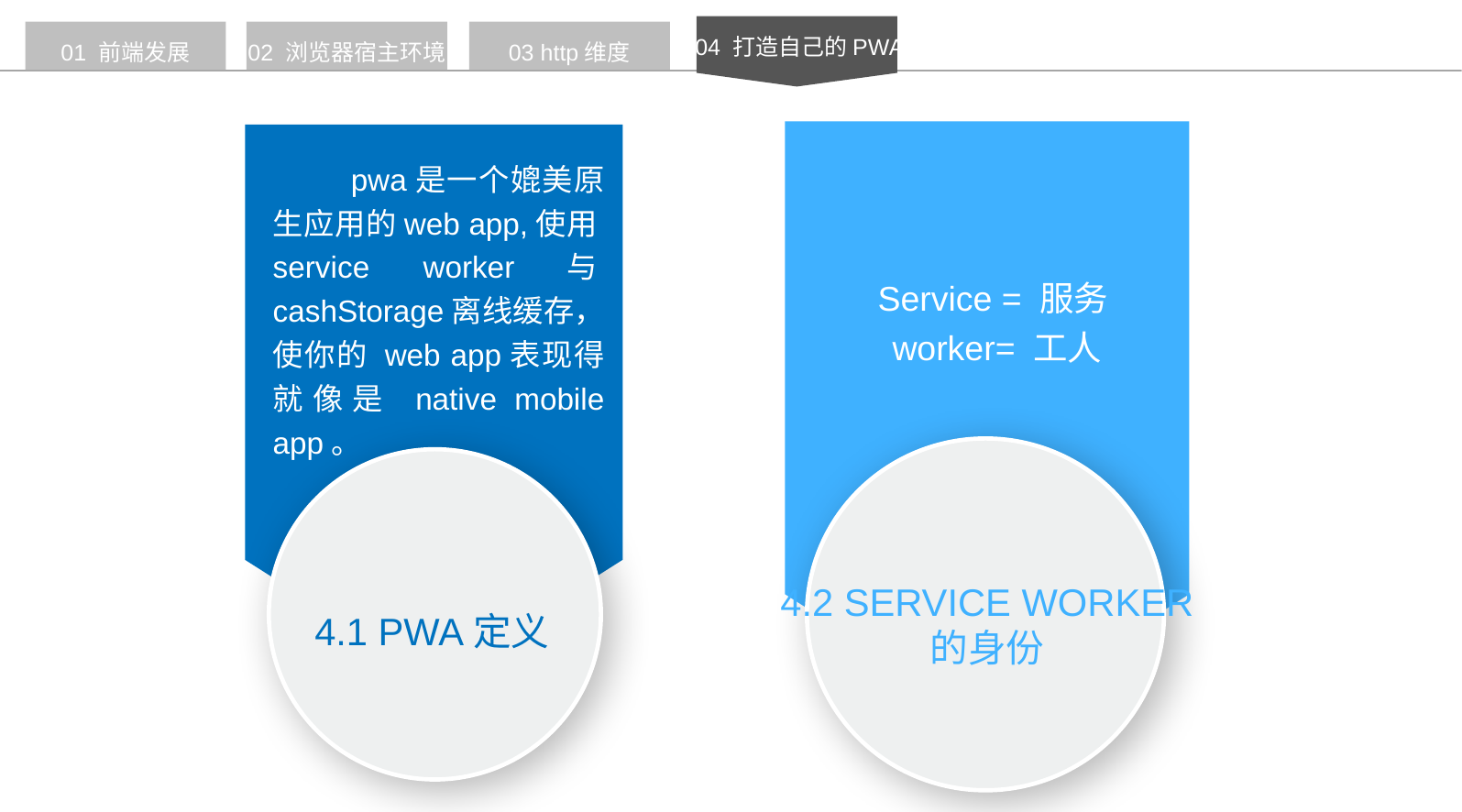

04 打造自己的PWA

01 前端发展

02 浏览器宿主环境

03 http维度

Service = 服务
worker= 工人
        pwa是一个媲美原生应用的web app,使用service worker与cashStorage离线缓存，使你的 web app表现得就像是 native mobile app。

4.2 service worker
的身份

 4.1 pwa定义